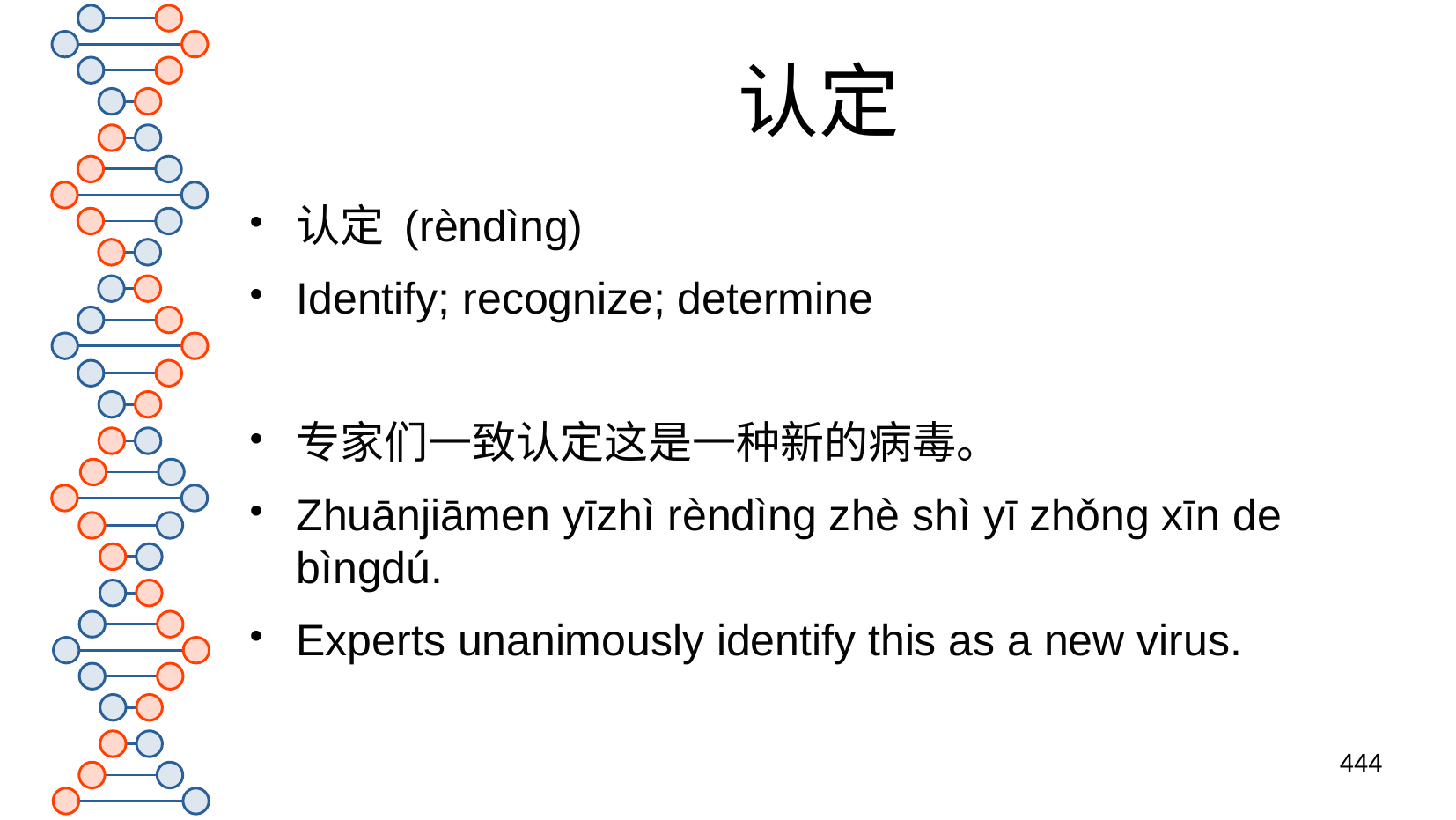

# 认定
认定 (rèndìng)
Identify; recognize; determine

专家们一致认定这是一种新的病毒。
Zhuānjiāmen yīzhì rèndìng zhè shì yī zhǒng xīn de bìngdú.
Experts unanimously identify this as a new virus.

444